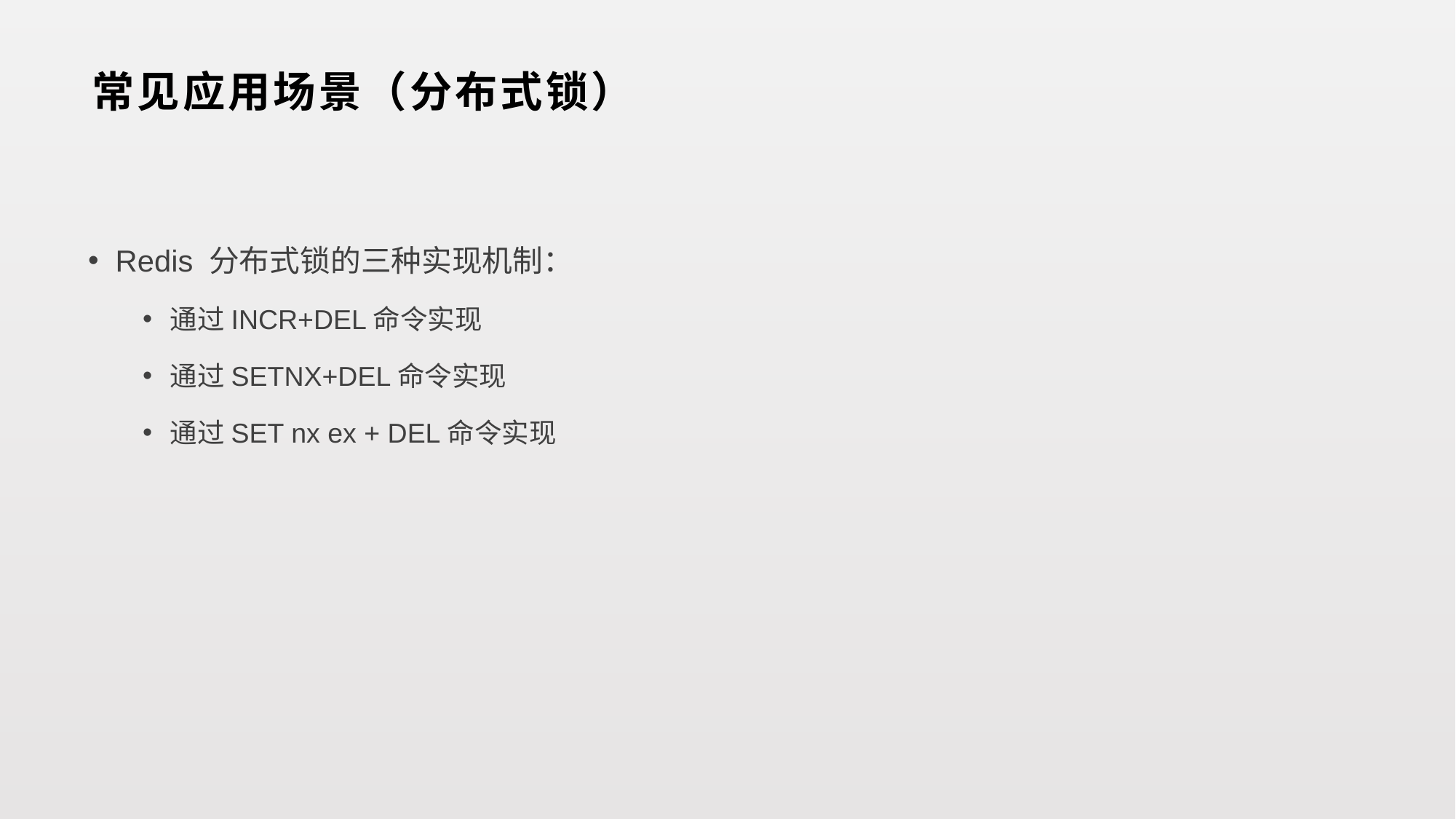

常见应用场景（分布式锁）
Redis 分布式锁的三种实现机制：
通过INCR+DEL命令实现
通过SETNX+DEL命令实现
通过SET nx ex + DEL命令实现